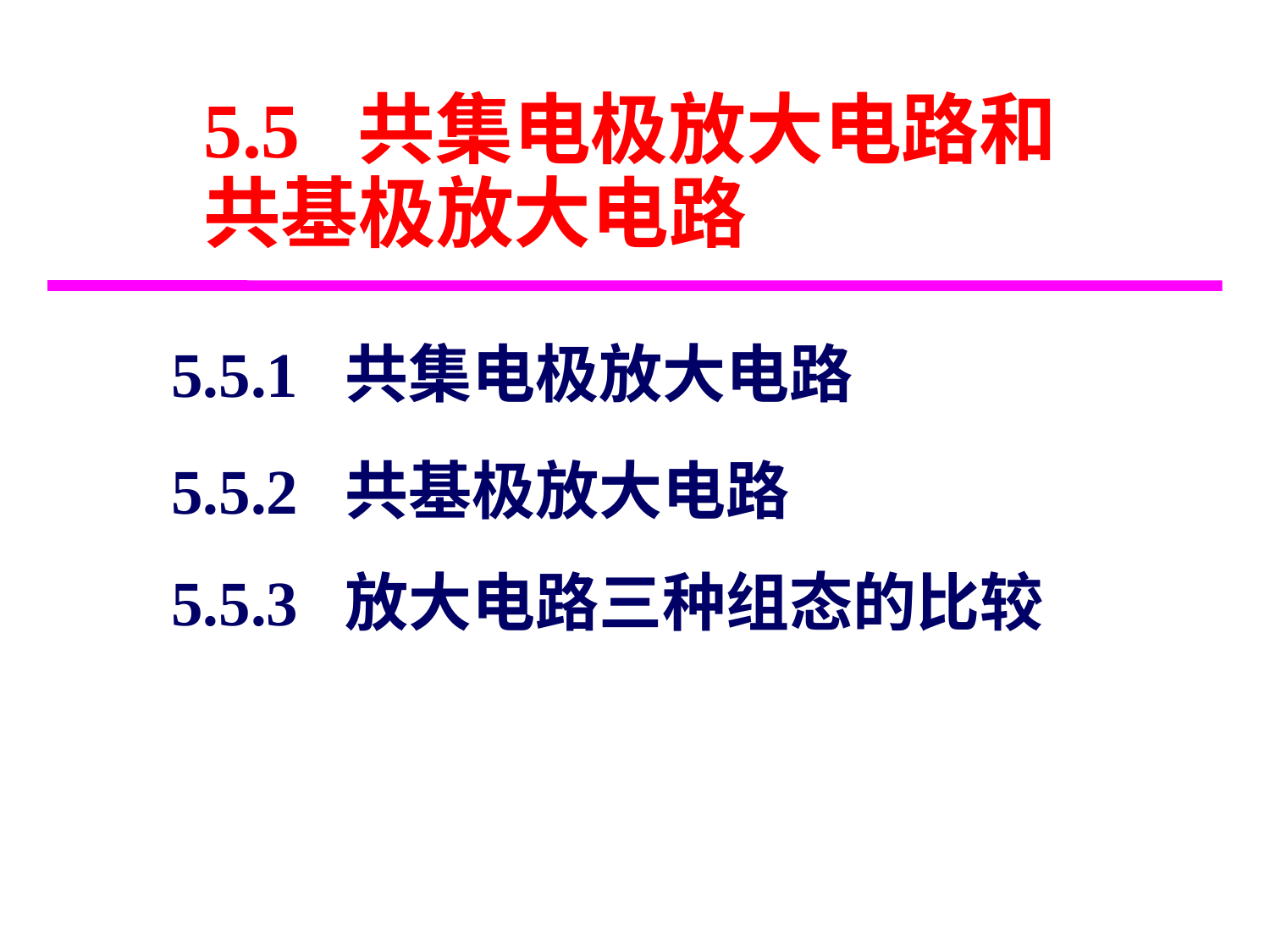

5.5  共集电极放大电路和共基极放大电路

5.5.1  共集电极放大电路
5.5.2  共基极放大电路
5.5.3  放大电路三种组态的比较